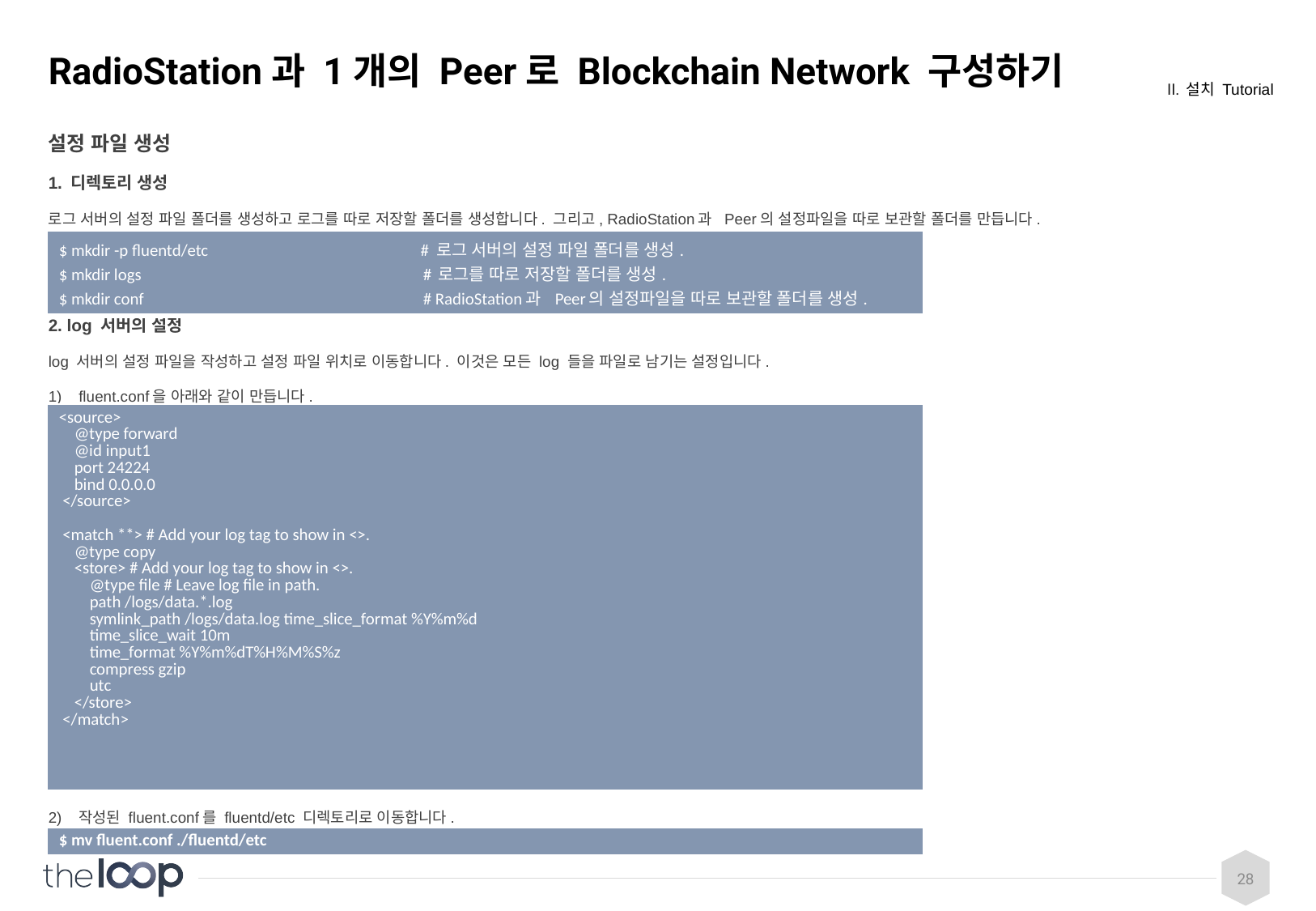

# RadioStation과 1개의 Peer로 Blockchain Network 구성하기
II. 설치 Tutorial

설정 파일 생성
1. 디렉토리 생성
로그 서버의 설정 파일 폴더를 생성하고 로그를 따로 저장할 폴더를 생성합니다. 그리고, RadioStation과  Peer의 설정파일을 따로 보관할 폴더를 만듭니다.

2. log 서버의 설정
log 서버의 설정 파일을 작성하고 설정 파일 위치로 이동합니다. 이것은 모든 log 들을 파일로 남기는 설정입니다.
fluent.conf을 아래와 같이 만듭니다.

작성된 fluent.conf를 fluentd/etc 디렉토리로 이동합니다.

| $ mkdir -p fluentd/etc # 로그 서버의 설정 파일 폴더를 생성. $ mkdir logs # 로그를 따로 저장할 폴더를 생성. $ mkdir conf # RadioStation과 Peer의 설정파일을 따로 보관할 폴더를 생성. |
| --- |
| <source> @type forward @id input1 port 24224 bind 0.0.0.0 </source> <match \*\*> # Add your log tag to show in <>. @type copy <store> # Add your log tag to show in <>. @type file # Leave log file in path. path /logs/data.\*.log symlink\_path /logs/data.log time\_slice\_format %Y%m%d time\_slice\_wait 10m time\_format %Y%m%dT%H%M%S%z compress gzip utc </store> </match> |
| --- |
| $ mv fluent.conf ./fluentd/etc |
| --- |
28